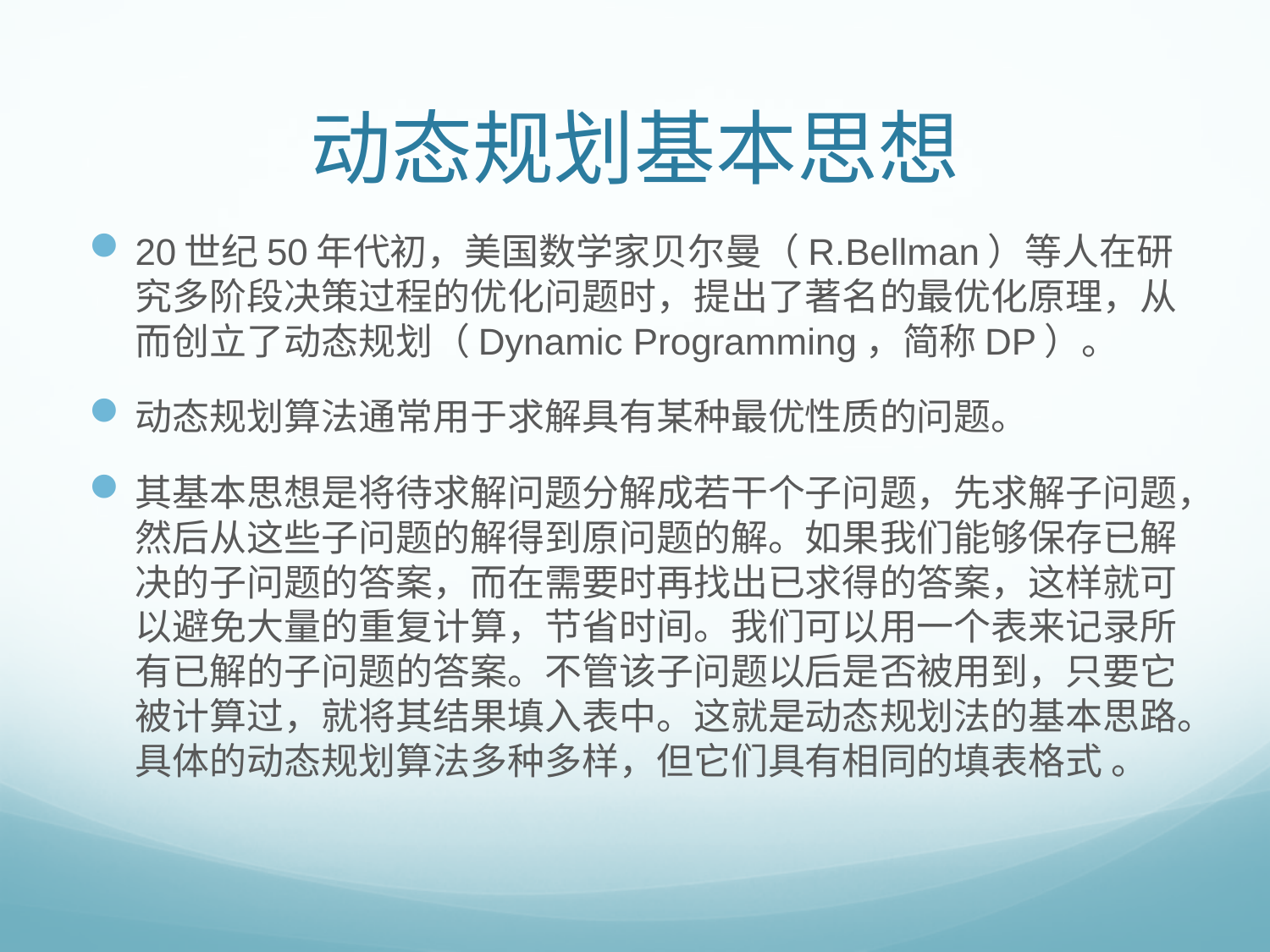

# 动态规划基本思想
20世纪50年代初，美国数学家贝尔曼（R.Bellman）等人在研究多阶段决策过程的优化问题时，提出了著名的最优化原理，从而创立了动态规划（Dynamic Programming，简称DP）。
动态规划算法通常用于求解具有某种最优性质的问题。
其基本思想是将待求解问题分解成若干个子问题，先求解子问题，然后从这些子问题的解得到原问题的解。如果我们能够保存已解决的子问题的答案，而在需要时再找出已求得的答案，这样就可以避免大量的重复计算，节省时间。我们可以用一个表来记录所有已解的子问题的答案。不管该子问题以后是否被用到，只要它被计算过，就将其结果填入表中。这就是动态规划法的基本思路。具体的动态规划算法多种多样，但它们具有相同的填表格式 。